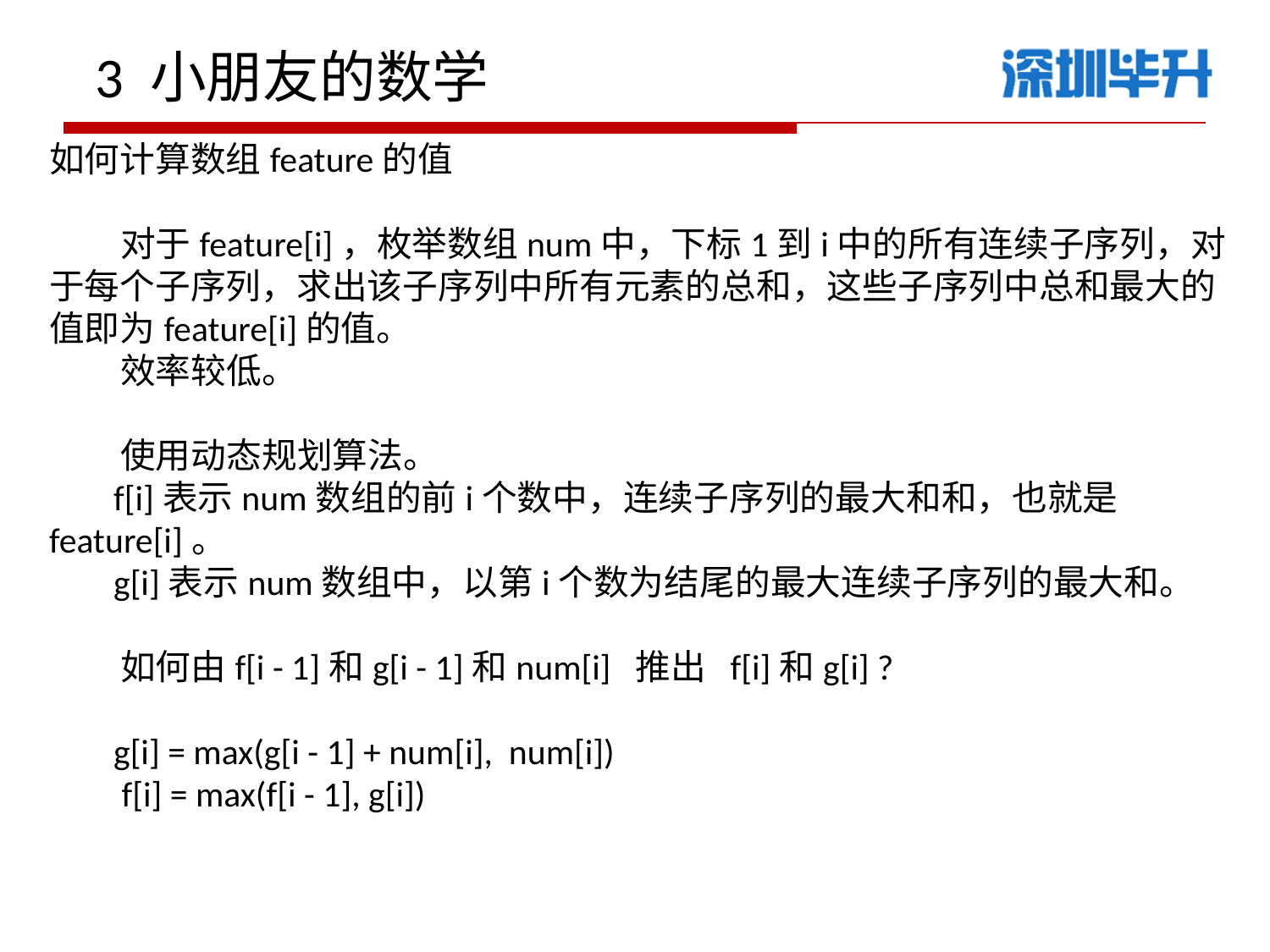

3 小朋友的数学
如何计算数组feature的值

        对于feature[i]，枚举数组num中，下标1到i中的所有连续子序列，对于每个子序列，求出该子序列中所有元素的总和，这些子序列中总和最大的值即为feature[i]的值。
        效率较低。

        使用动态规划算法。
        f[i]表示num数组的前i个数中，连续子序列的最大和和，也就是feature[i]。
        g[i]表示num数组中，以第i个数为结尾的最大连续子序列的最大和。

        如何由f[i - 1]和g[i - 1]和num[i]  推出  f[i]和g[i] ?

        g[i] = max(g[i - 1] + num[i],  num[i])
         f[i] = max(f[i - 1], g[i])